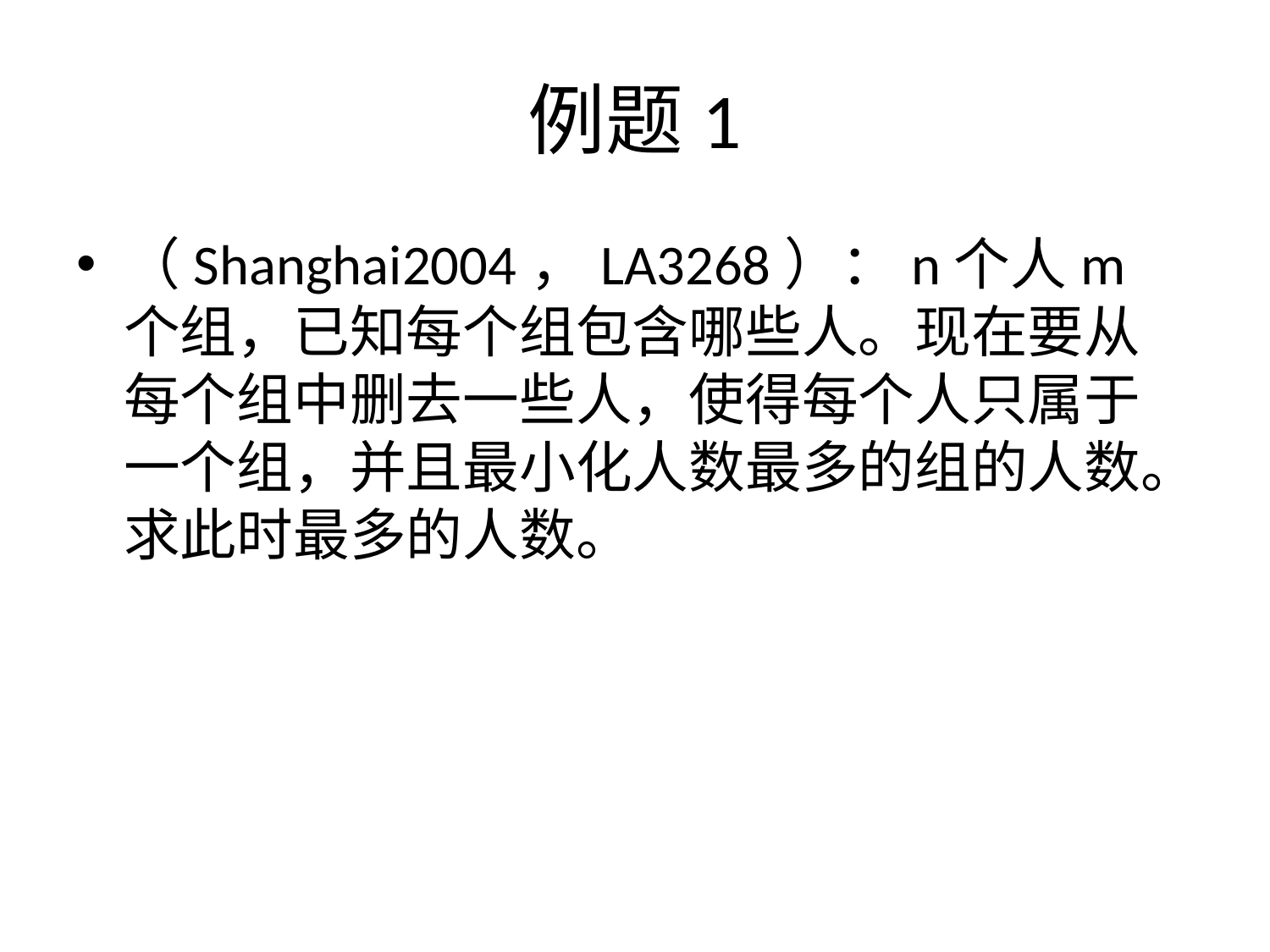

# 例题1
（Shanghai2004，LA3268）：n个人m个组，已知每个组包含哪些人。现在要从每个组中删去一些人，使得每个人只属于一个组，并且最小化人数最多的组的人数。求此时最多的人数。